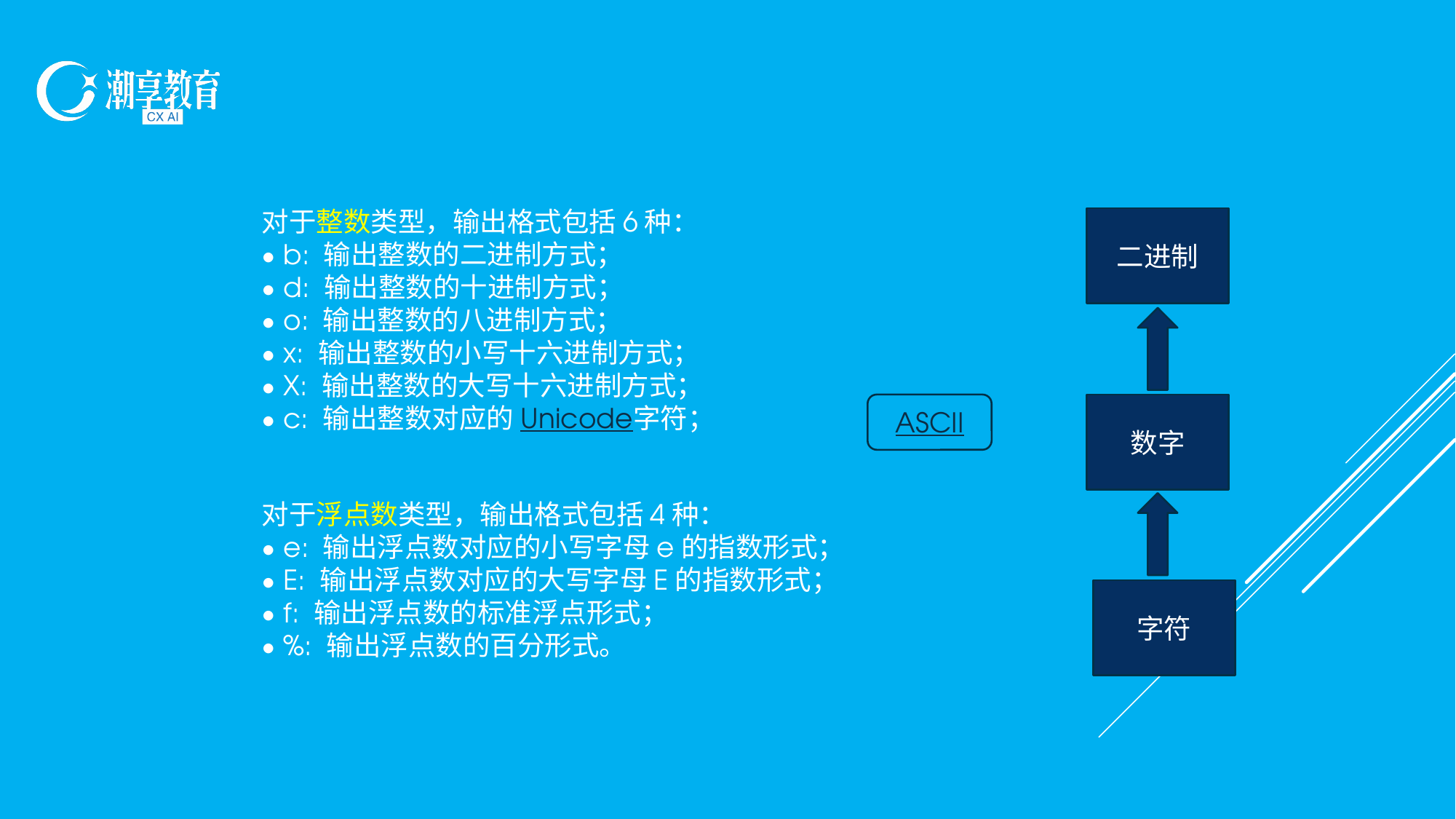

对于整数类型，输出格式包括6种：
• b: 输出整数的二进制方式；
• d: 输出整数的十进制方式；
• o: 输出整数的八进制方式；
• x: 输出整数的小写十六进制方式；
• X: 输出整数的大写十六进制方式；
• c: 输出整数对应的Unicode字符；

二进制

ASCII
数字
对于浮点数类型，输出格式包括4种：
• e: 输出浮点数对应的小写字母e的指数形式；
• E: 输出浮点数对应的大写字母E的指数形式；
• f: 输出浮点数的标准浮点形式；
• %: 输出浮点数的百分形式。

字符